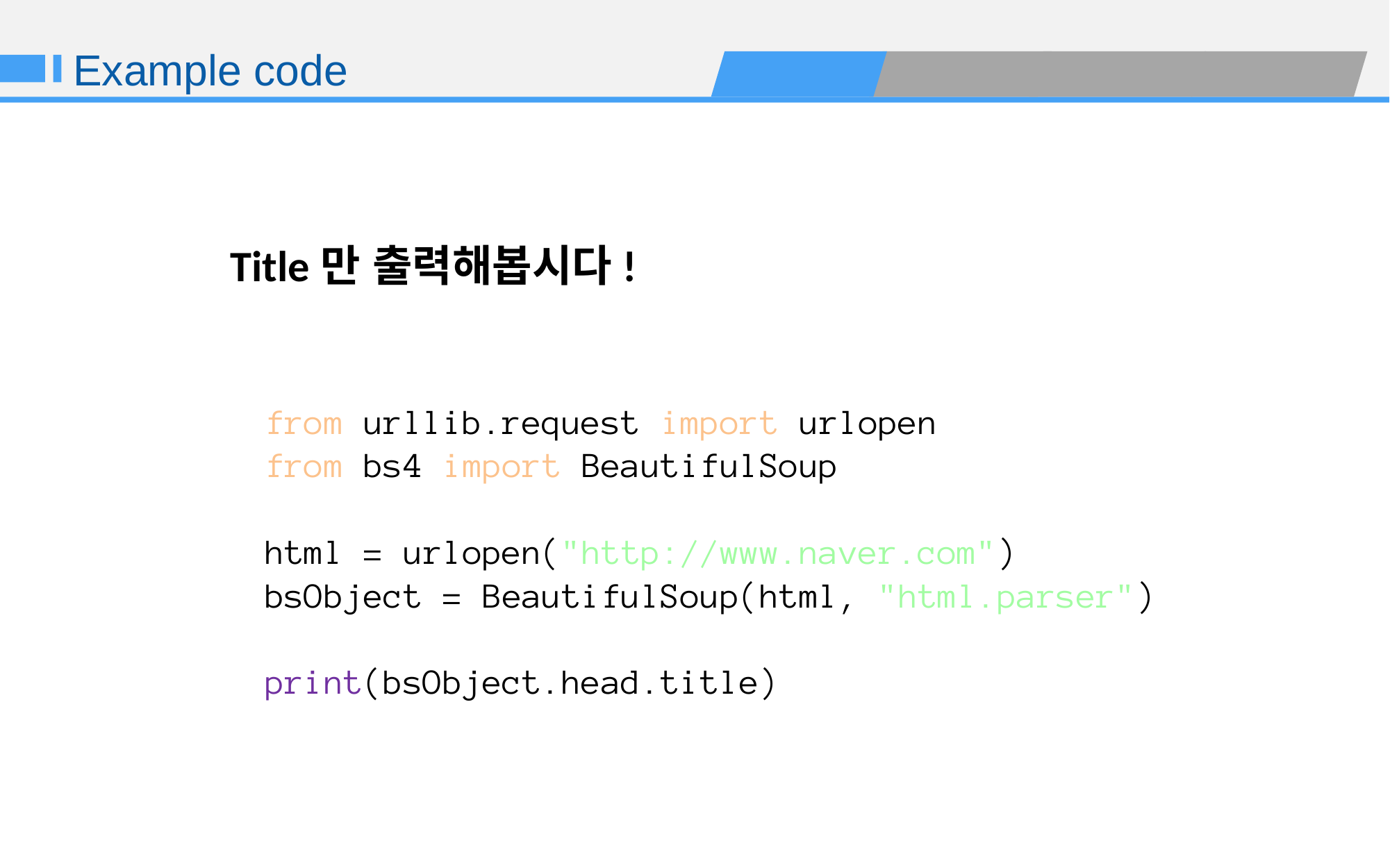

Example code

Title만 출력해봅시다!
from urllib.request import urlopen
from bs4 import BeautifulSoup
html = urlopen("http://www.naver.com")
bsObject = BeautifulSoup(html, "html.parser")
print(bsObject.head.title)